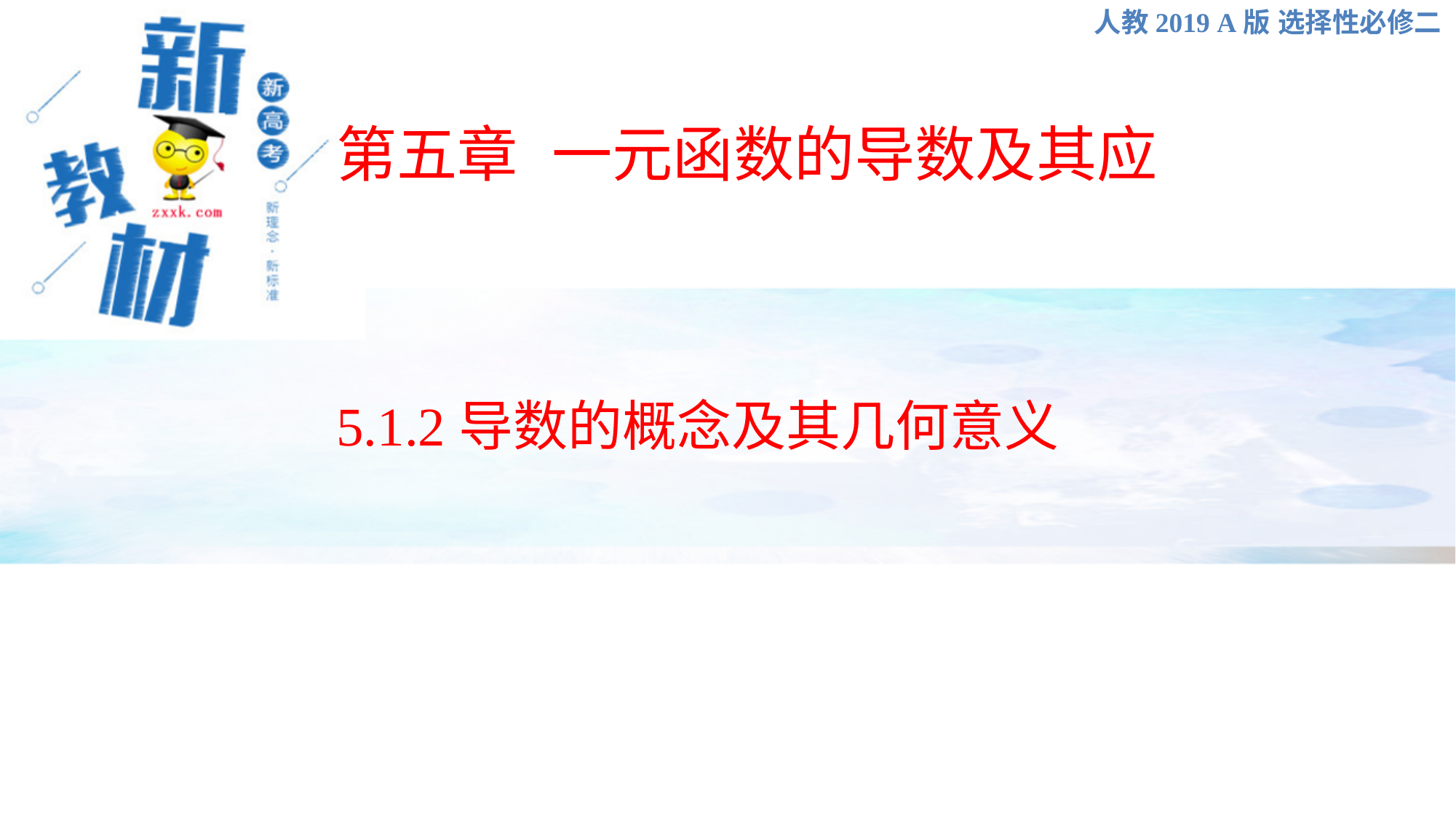

人教2019 A版 选择性必修二
第五章  一元函数的导数及其应

5.1.2导数的概念及其几何意义